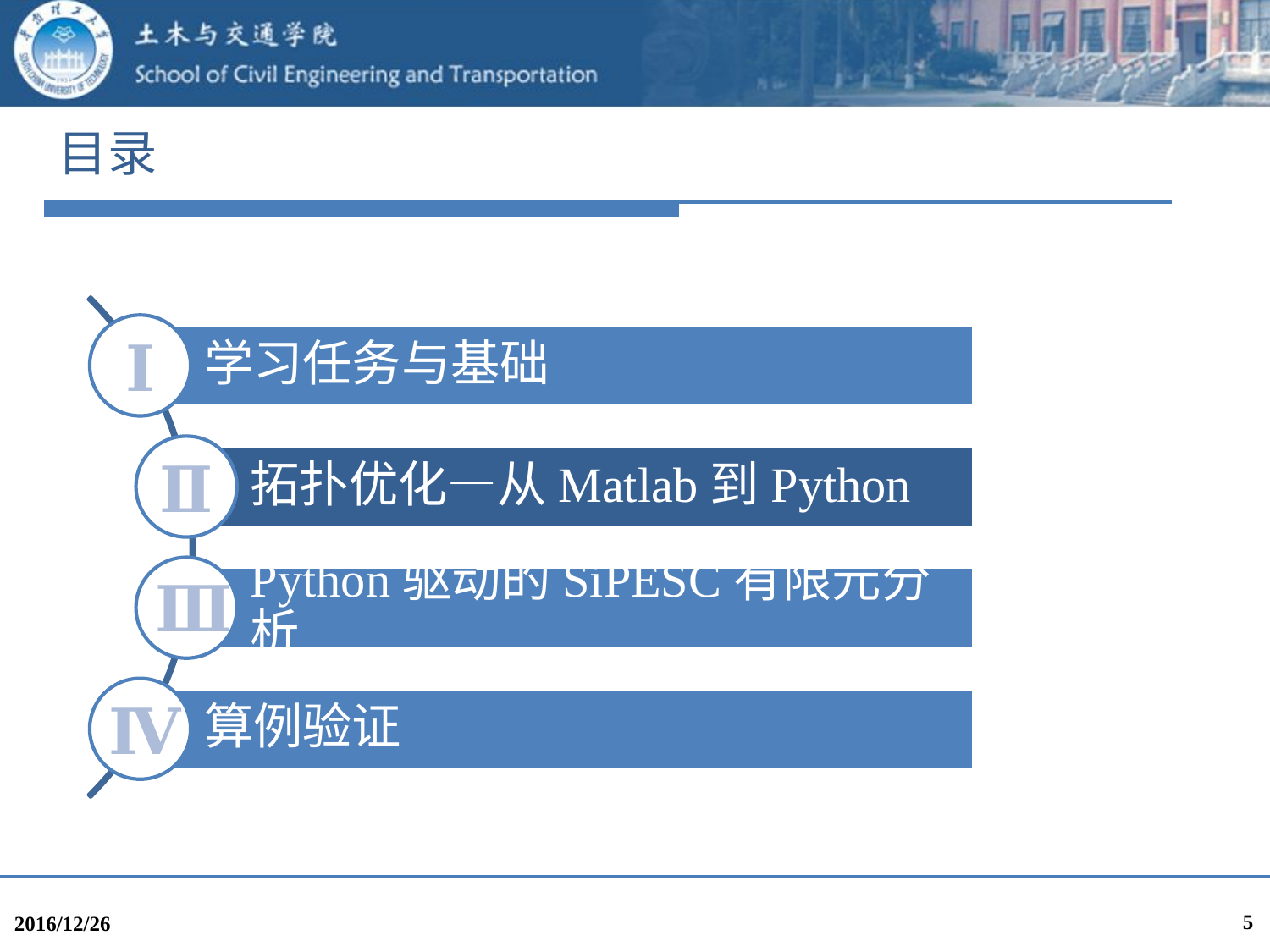

# 目录
学习任务与基础
拓扑优化—从Matlab到Python
Python驱动的SiPESC有限元分析
算例验证
Ⅰ
Ⅱ
Ⅲ
Ⅳ
5
2016/12/26